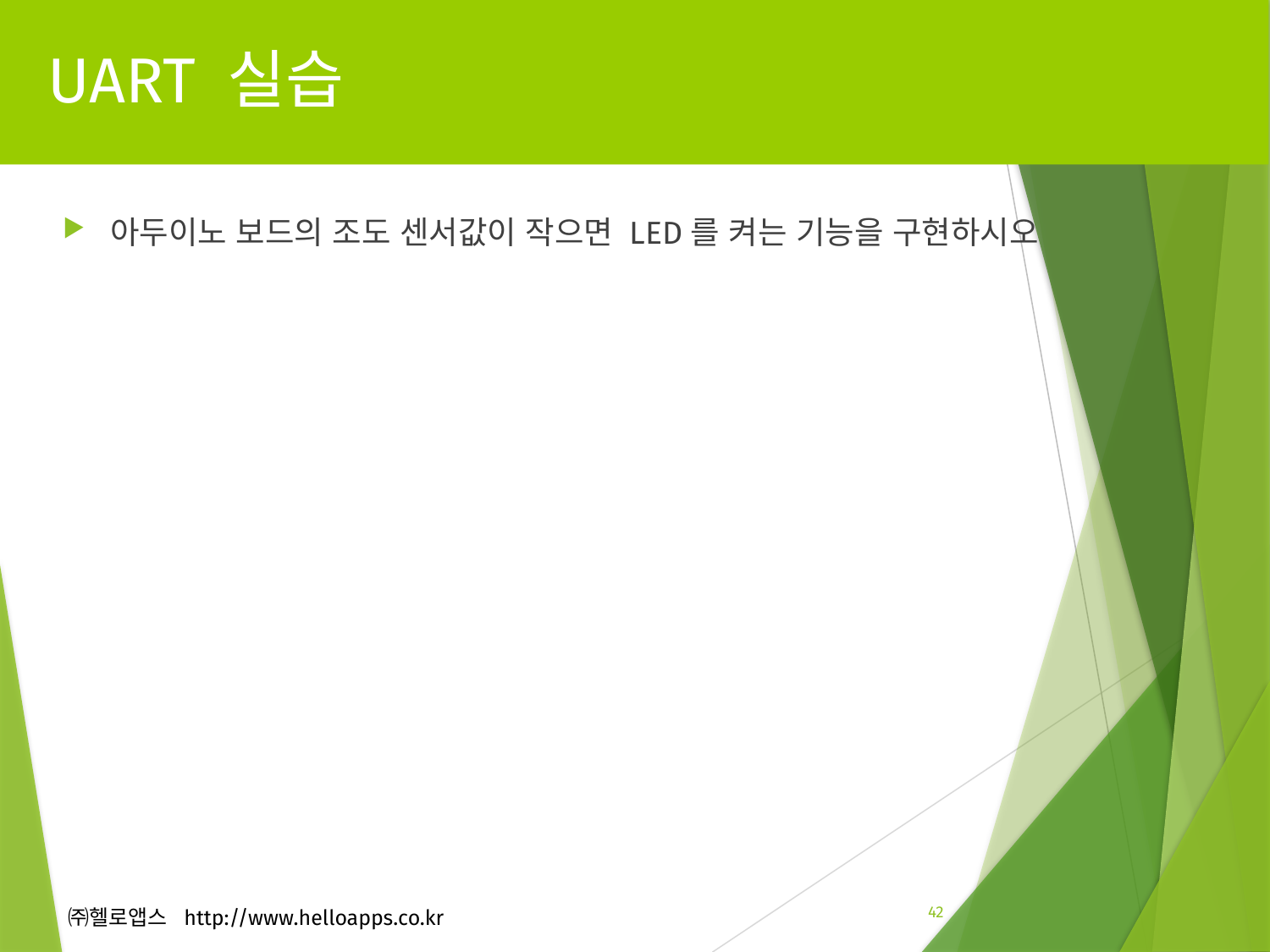

# UART 실습
아두이노 보드의 조도 센서값이 작으면 LED를 켜는 기능을 구현하시오

42